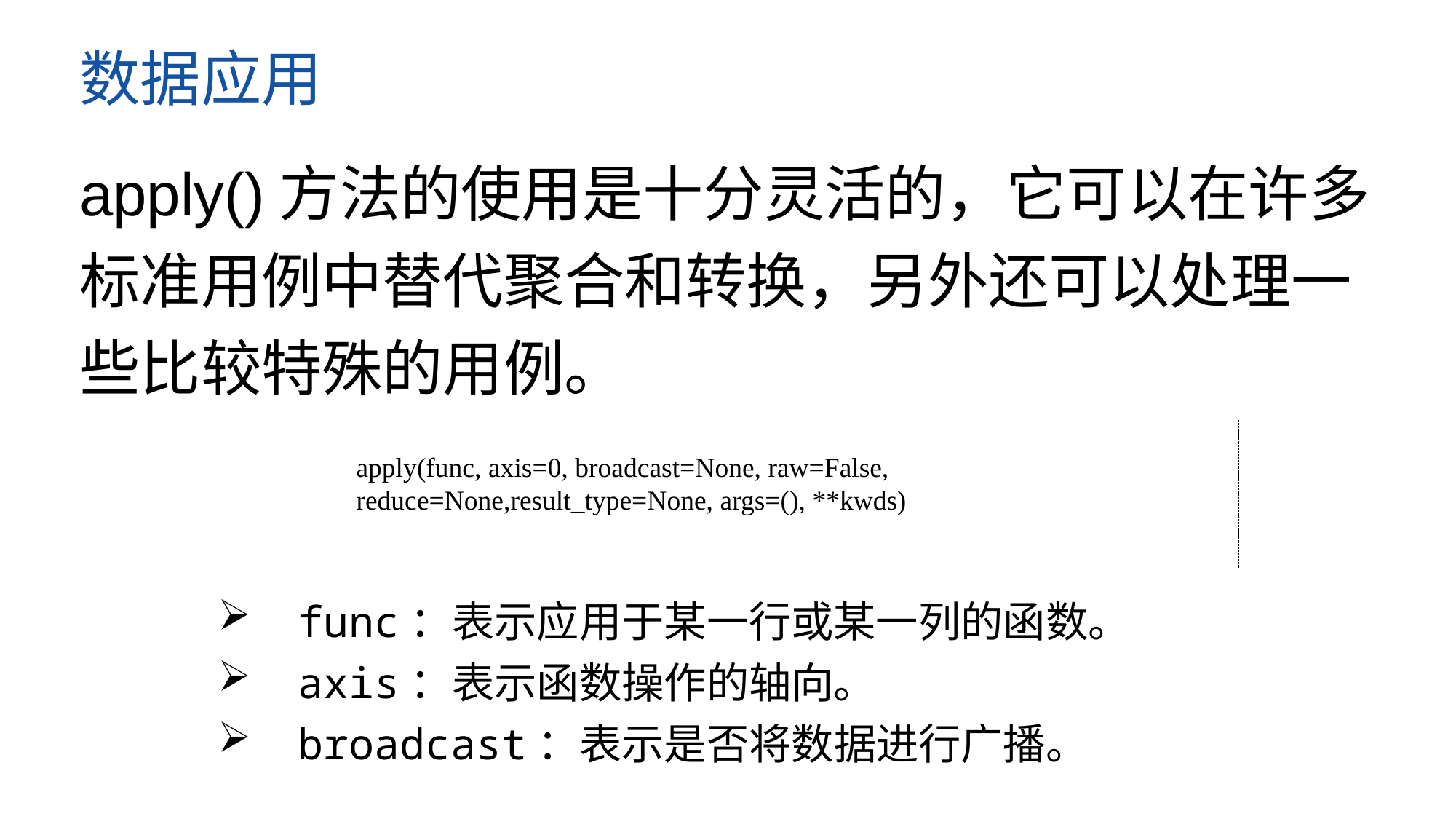

数据应用
apply()方法的使用是十分灵活的，它可以在许多标准用例中替代聚合和转换，另外还可以处理一些比较特殊的用例。

apply(func, axis=0, broadcast=None, raw=False, reduce=None,result_type=None, args=(), **kwds)
 func：表示应用于某一行或某一列的函数。
 axis：表示函数操作的轴向。
 broadcast：表示是否将数据进行广播。